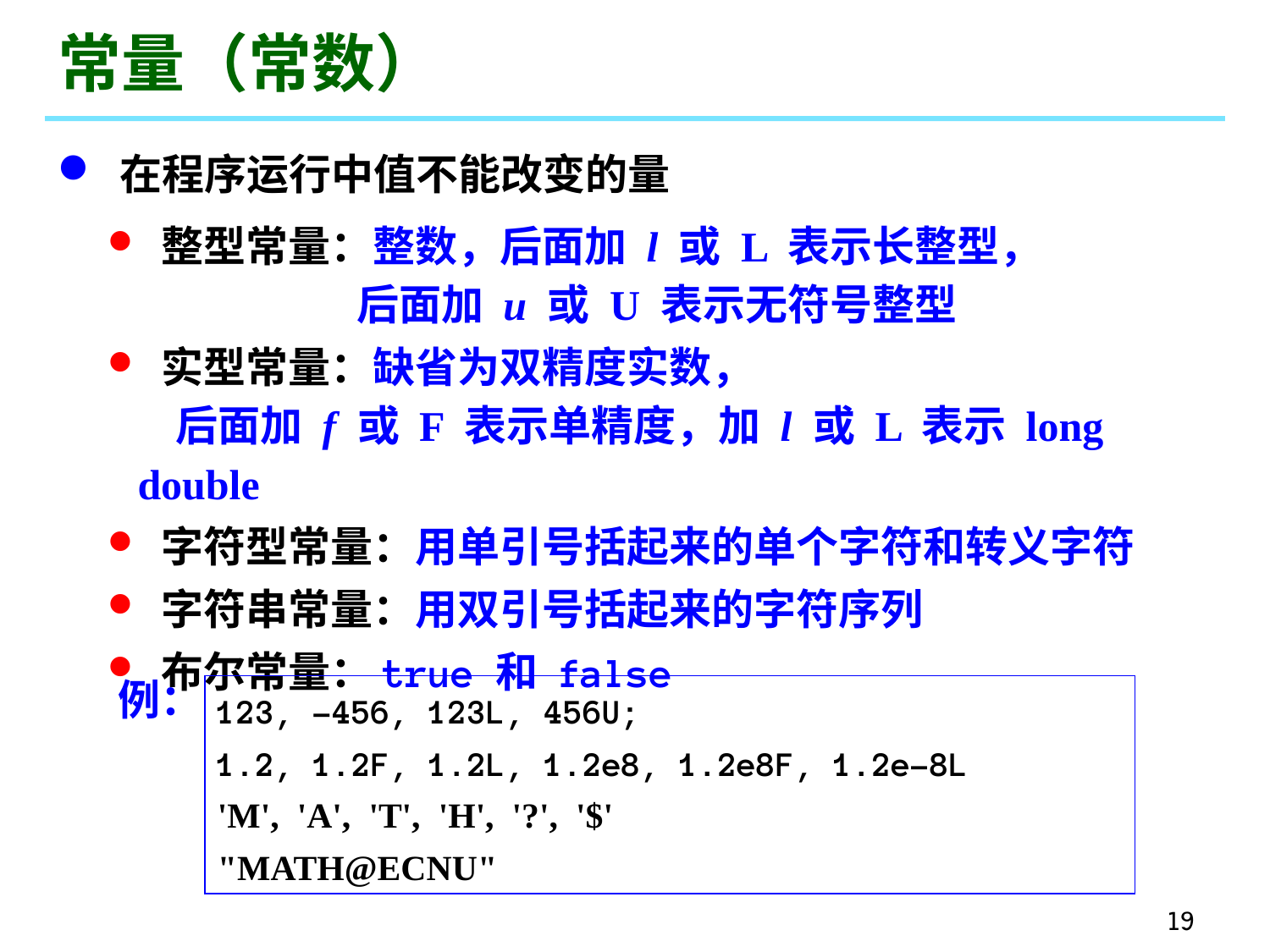

# 常量（常数）
 在程序运行中值不能改变的量
 整型常量：整数，后面加 l 或 L 表示长整型，
                       后面加 u 或 U 表示无符号整型
 实型常量：缺省为双精度实数，
    后面加 f 或 F 表示单精度，加 l 或 L 表示 long double
 字符型常量：用单引号括起来的单个字符和转义字符
 字符串常量：用双引号括起来的字符序列
 布尔常量：true 和 false
例：
123, -456, 123L, 456U;
1.2, 1.2F, 1.2L, 1.2e8, 1.2e8F, 1.2e-8L
'M',  'A',  'T',  'H',  '?',  '$'
"MATH@ECNU"
19